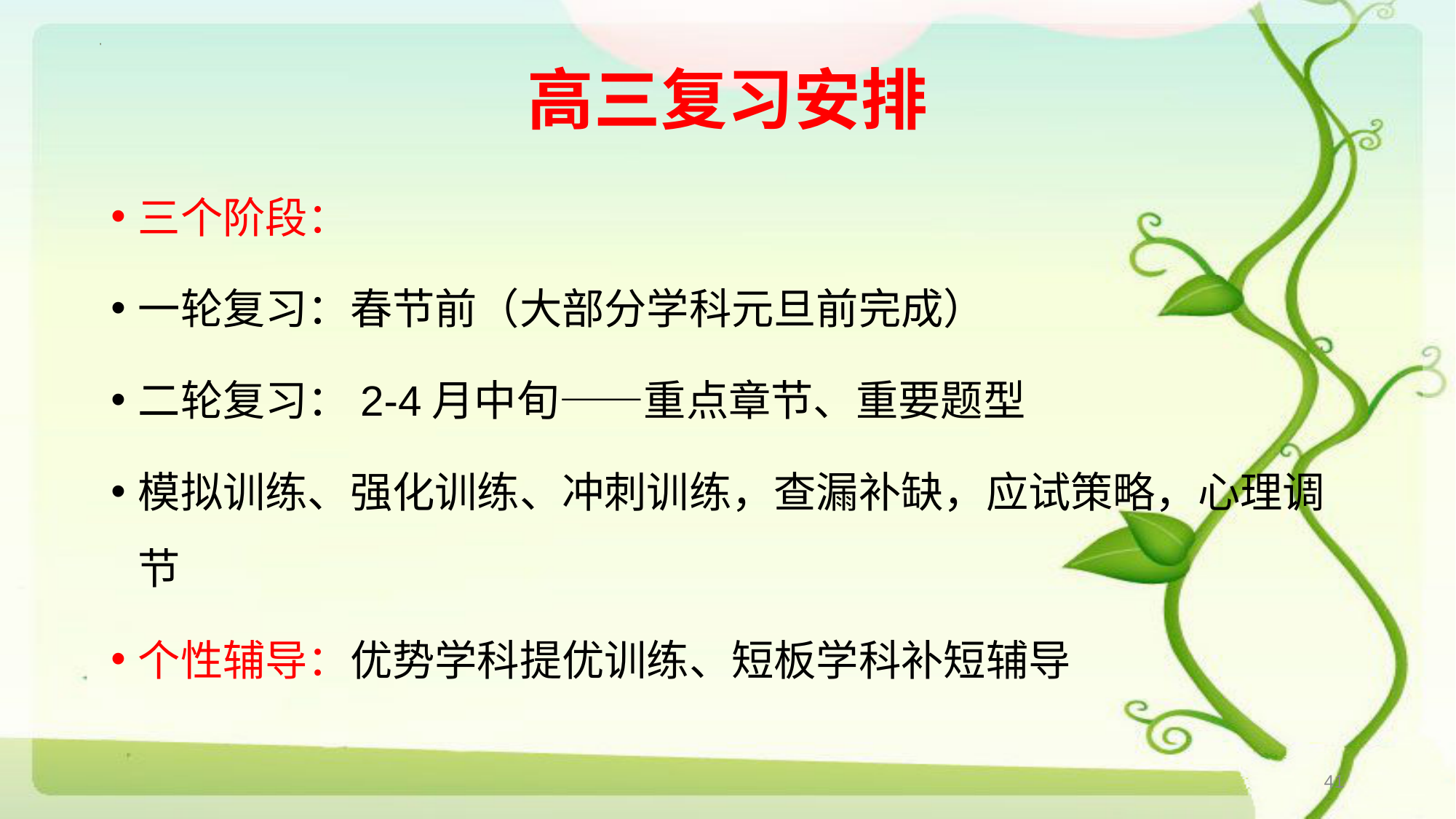

# 高三复习安排
三个阶段：
一轮复习：春节前（大部分学科元旦前完成）
二轮复习：2-4月中旬——重点章节、重要题型
模拟训练、强化训练、冲刺训练，查漏补缺，应试策略，心理调节
个性辅导：优势学科提优训练、短板学科补短辅导
41